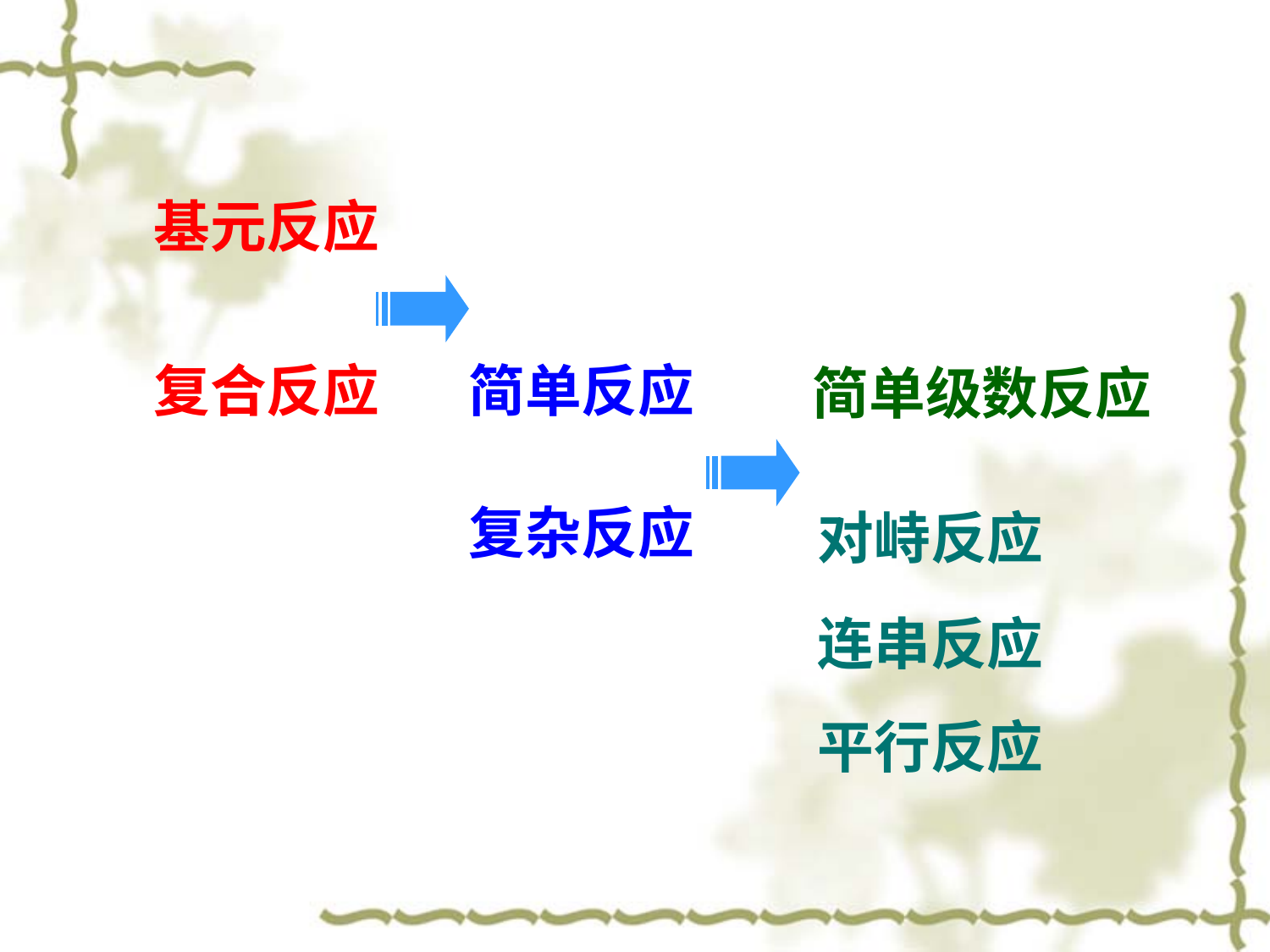

基元反应

复合反应
简单反应
简单级数反应

复杂反应
对峙反应
连串反应
平行反应